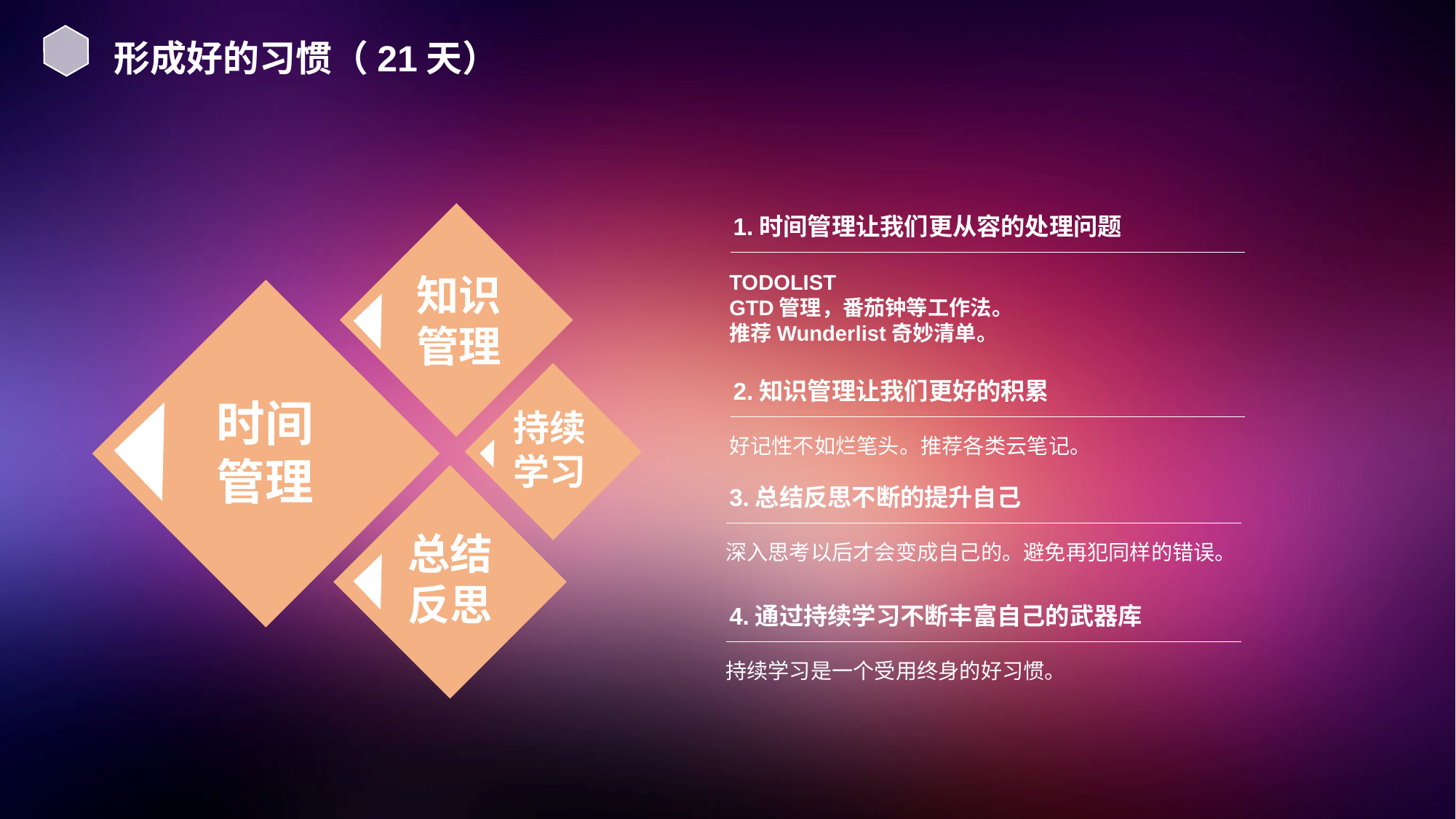

形成好的习惯（21天）

1.时间管理让我们更从容的处理问题
知识管理
TODOLIST
GTD管理，番茄钟等工作法。
推荐Wunderlist奇妙清单。

2.知识管理让我们更好的积累
时间管理
持续学习

好记性不如烂笔头。推荐各类云笔记。

3.总结反思不断的提升自己
总结反思
深入思考以后才会变成自己的。避免再犯同样的错误。

4.通过持续学习不断丰富自己的武器库
持续学习是一个受用终身的好习惯。